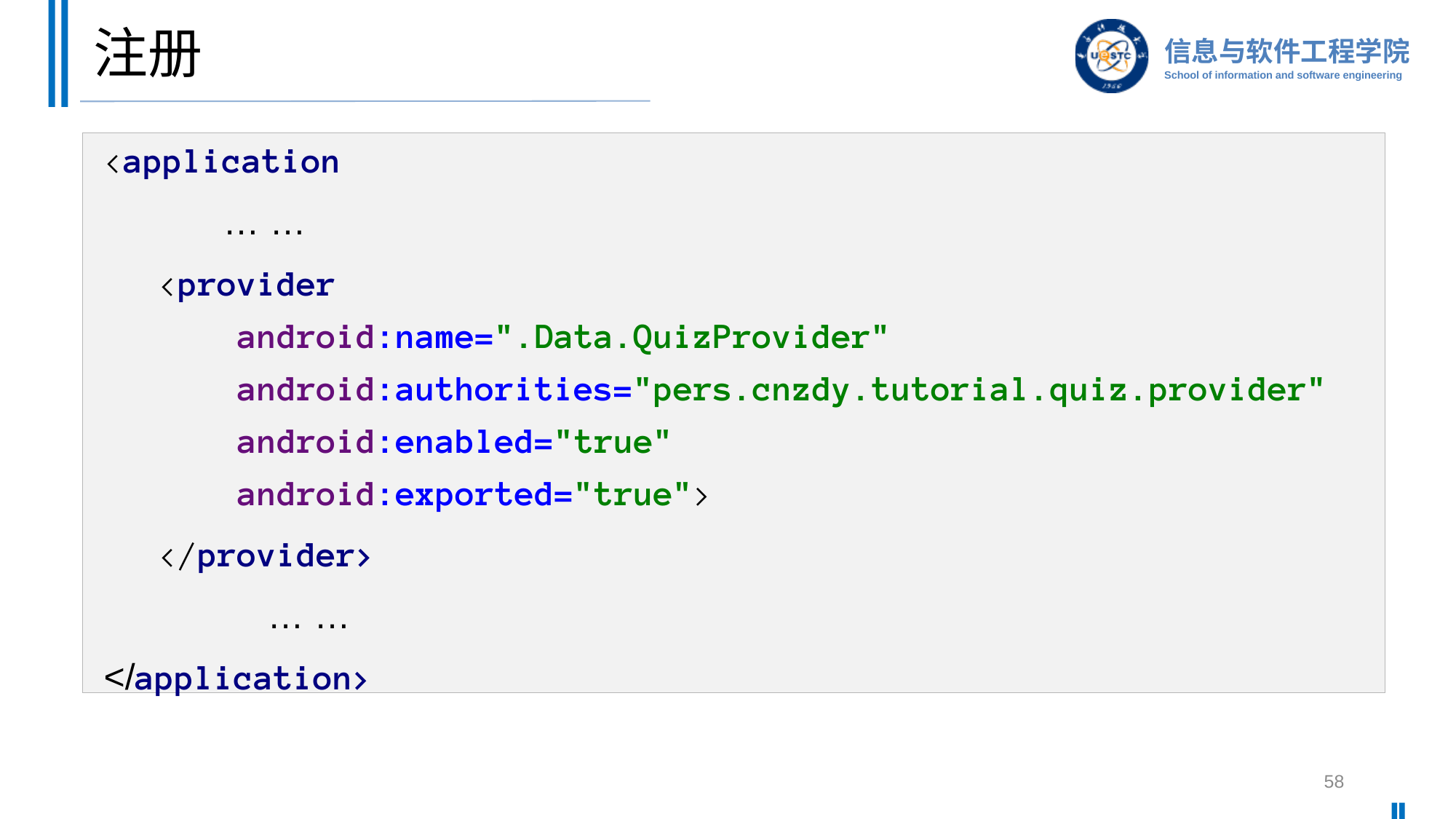

# 注册
<application
	 … …
<provider
    android:name=".Data.QuizProvider"
    android:authorities="pers.cnzdy.tutorial.quiz.provider"
    android:enabled="true"
    android:exported="true">
</provider>
   	… …
</application>
58